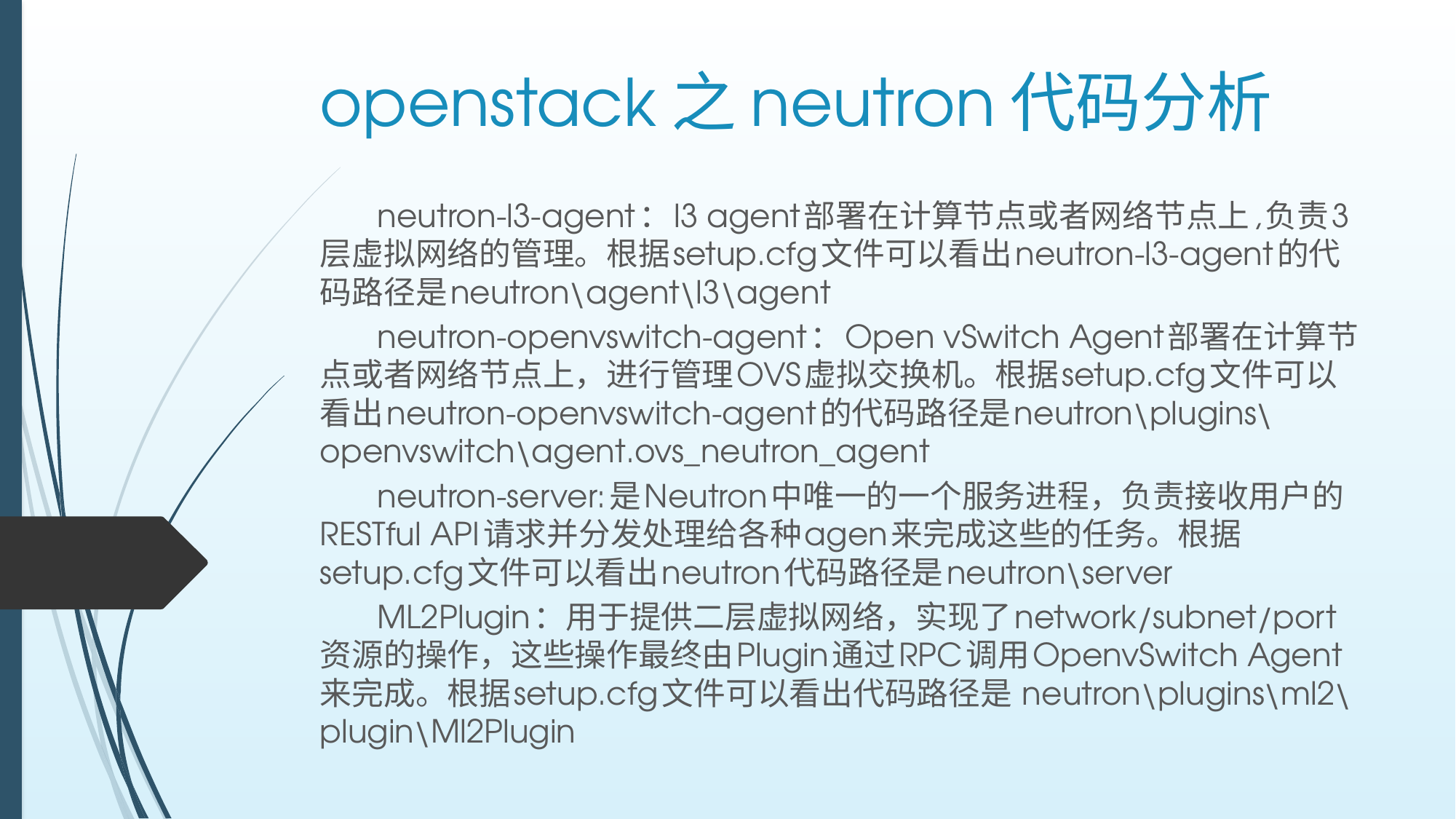

# openstack之neutron代码分析
neutron-l3-agent：l3 agent部署在计算节点或者网络节点上,负责3层虚拟网络的管理。根据setup.cfg文件可以看出neutron-l3-agent的代码路径是neutron\agent\l3\agent
neutron-openvswitch-agent：Open vSwitch Agent部署在计算节点或者网络节点上，进行管理OVS虚拟交换机。根据setup.cfg文件可以看出neutron-openvswitch-agent的代码路径是neutron\plugins\openvswitch\agent.ovs_neutron_agent
neutron-server:是Neutron中唯一的一个服务进程，负责接收用户的RESTful API请求并分发处理给各种agen来完成这些的任务。根据setup.cfg文件可以看出neutron代码路径是neutron\server
ML2Plugin：用于提供二层虚拟网络，实现了network/subnet/port资源的操作，这些操作最终由Plugin通过RPC调用OpenvSwitch Agent来完成。根据setup.cfg文件可以看出代码路径是 neutron\plugins\ml2\plugin\Ml2Plugin